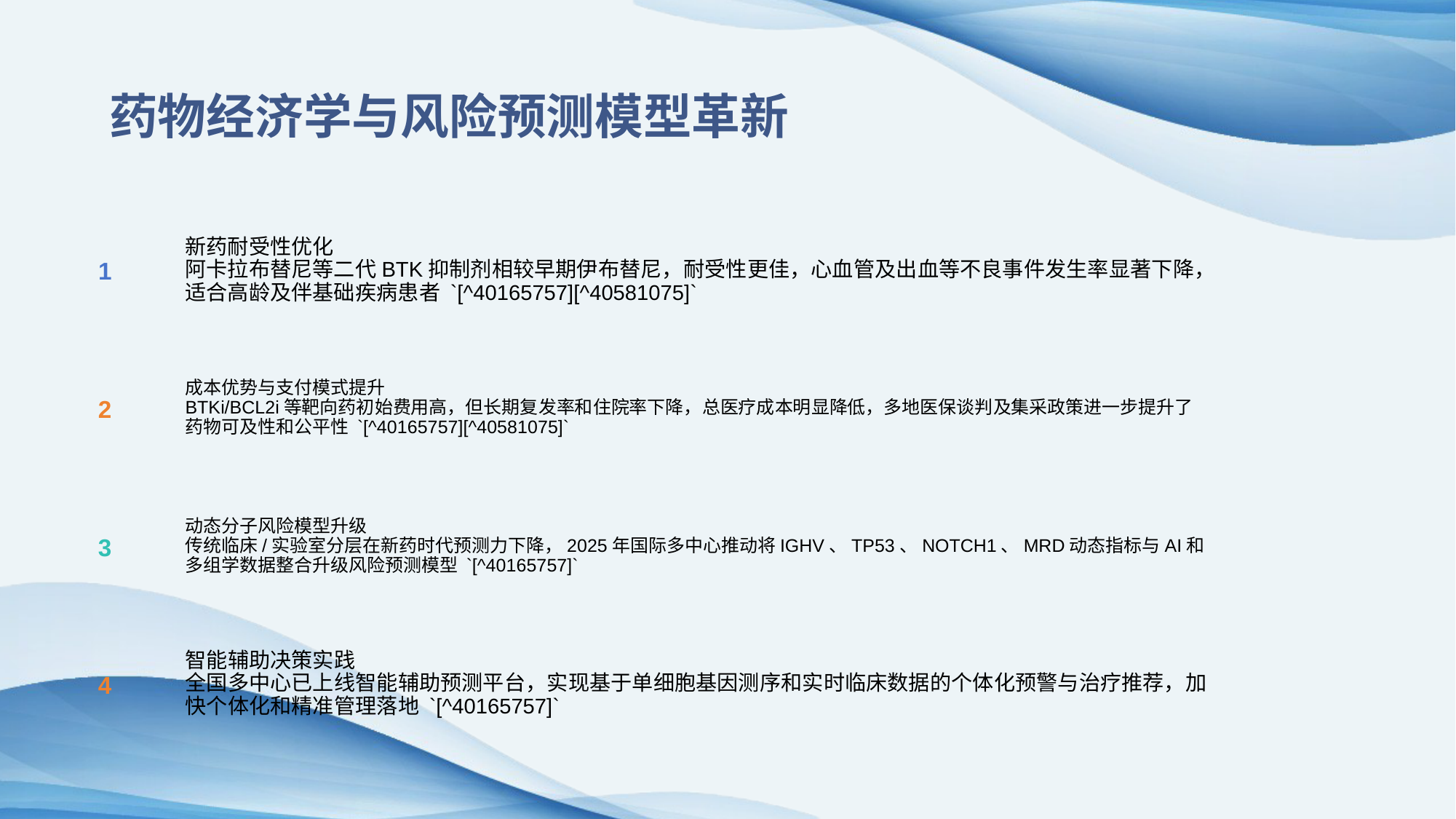

药物经济学与风险预测模型革新
1
新药耐受性优化
阿卡拉布替尼等二代BTK抑制剂相较早期伊布替尼，耐受性更佳，心血管及出血等不良事件发生率显著下降，适合高龄及伴基础疾病患者 `[^40165757][^40581075]`
2
成本优势与支付模式提升
BTKi/BCL2i等靶向药初始费用高，但长期复发率和住院率下降，总医疗成本明显降低，多地医保谈判及集采政策进一步提升了药物可及性和公平性 `[^40165757][^40581075]`
动态分子风险模型升级
传统临床/实验室分层在新药时代预测力下降，2025年国际多中心推动将IGHV、TP53、NOTCH1、MRD动态指标与AI和多组学数据整合升级风险预测模型 `[^40165757]`
3
4
智能辅助决策实践
全国多中心已上线智能辅助预测平台，实现基于单细胞基因测序和实时临床数据的个体化预警与治疗推荐，加快个体化和精准管理落地 `[^40165757]`